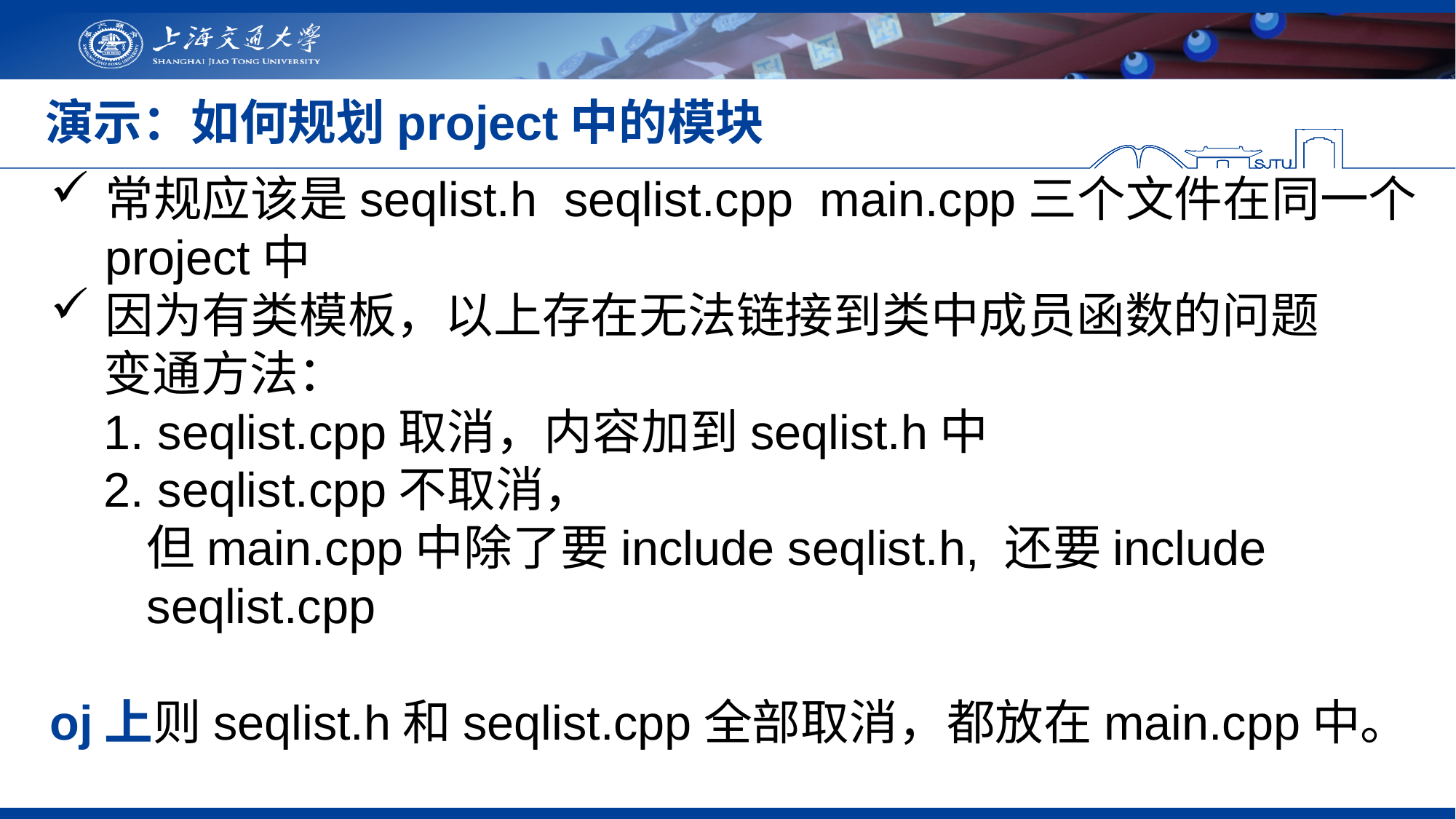

# 演示：如何规划project中的模块
常规应该是seqlist.h  seqlist.cpp  main.cpp三个文件在同一个project中
因为有类模板，以上存在无法链接到类中成员函数的问题
变通方法：
1. seqlist.cpp取消，内容加到seqlist.h中
2. seqlist.cpp不取消，
但main.cpp中除了要include seqlist.h, 还要include seqlist.cpp

oj上则seqlist.h和seqlist.cpp全部取消，都放在main.cpp中。